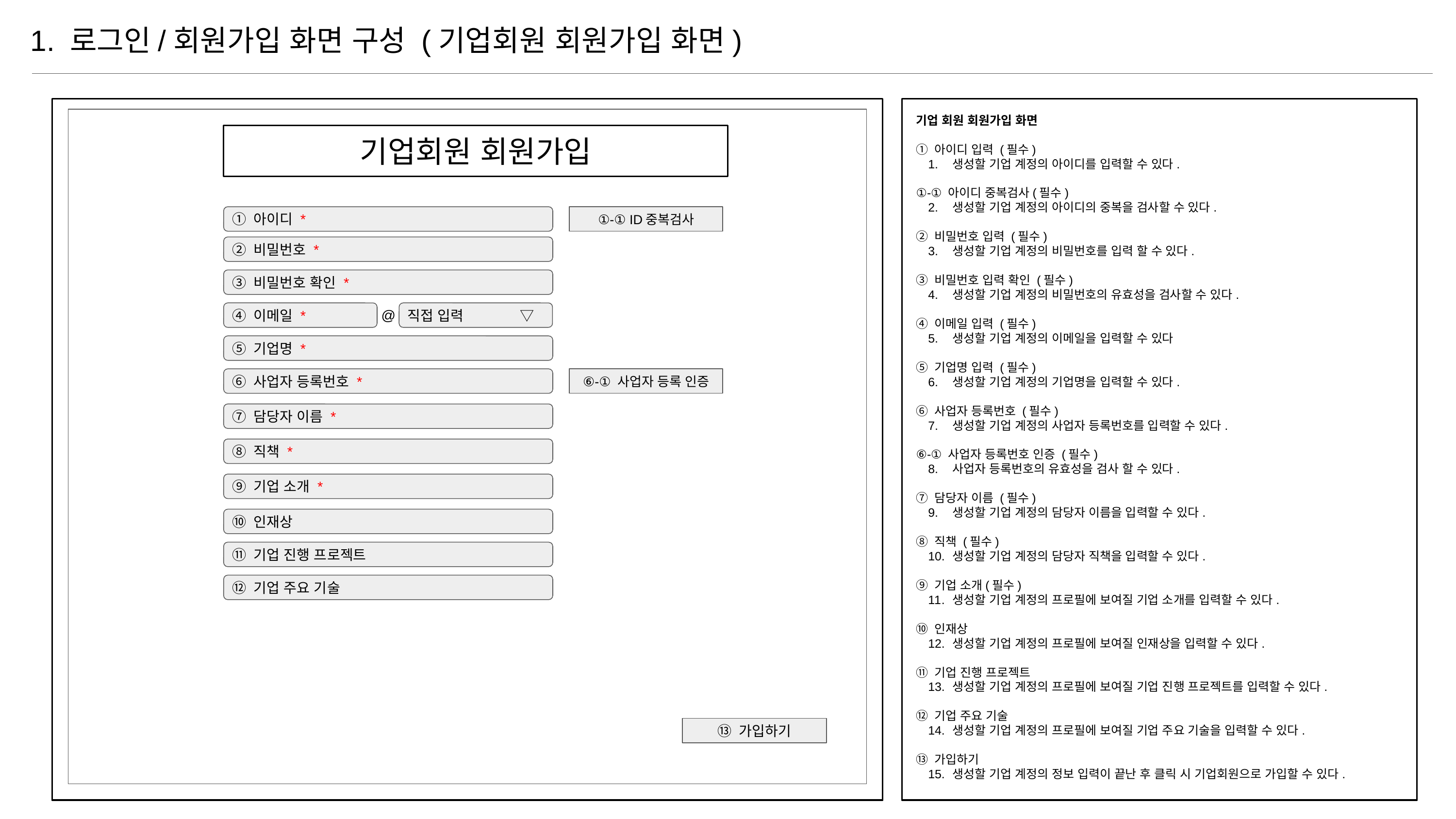

# 1. 로그인/회원가입 화면 구성 (기업회원 회원가입 화면)
기업 회원 회원가입 화면

① 아이디 입력 (필수)
생성할 기업 계정의 아이디를 입력할 수 있다.

①-① 아이디 중복검사(필수)
생성할 기업 계정의 아이디의 중복을 검사할 수 있다.

② 비밀번호 입력 (필수)
생성할 기업 계정의 비밀번호를 입력 할 수 있다.

③ 비밀번호 입력 확인 (필수)
생성할 기업 계정의 비밀번호의 유효성을 검사할 수 있다.

④ 이메일 입력 (필수)
생성할 기업 계정의 이메일을 입력할 수 있다

⑤ 기업명 입력 (필수)
생성할 기업 계정의 기업명을 입력할 수 있다.

⑥ 사업자 등록번호 (필수)
생성할 기업 계정의 사업자 등록번호를 입력할 수 있다.

⑥-① 사업자 등록번호 인증 (필수)
사업자 등록번호의 유효성을 검사 할 수 있다.

⑦ 담당자 이름 (필수)
생성할 기업 계정의 담당자 이름을 입력할 수 있다.

⑧ 직책 (필수)
생성할 기업 계정의 담당자 직책을 입력할 수 있다.

⑨ 기업 소개(필수)
생성할 기업 계정의 프로필에 보여질 기업 소개를 입력할 수 있다.

⑩ 인재상
생성할 기업 계정의 프로필에 보여질 인재상을 입력할 수 있다.

⑪ 기업 진행 프로젝트
생성할 기업 계정의 프로필에 보여질 기업 진행 프로젝트를 입력할 수 있다.

⑫ 기업 주요 기술
생성할 기업 계정의 프로필에 보여질 기업 주요 기술을 입력할 수 있다.

⑬ 가입하기
생성할 기업 계정의 정보 입력이 끝난 후 클릭 시 기업회원으로 가입할 수 있다.

기업회원 회원가입
① 아이디 *
①-① ID중복검사
② 비밀번호 *
③ 비밀번호 확인 *
@
직접 입력              ▽
④ 이메일 *
⑤ 기업명 *
⑥ 사업자 등록번호 *
⑥-① 사업자 등록 인증
⑦ 담당자 이름 *
⑧ 직책 *
⑨ 기업 소개 *
⑩ 인재상
⑪ 기업 진행 프로젝트
⑫ 기업 주요 기술
⑬ 가입하기